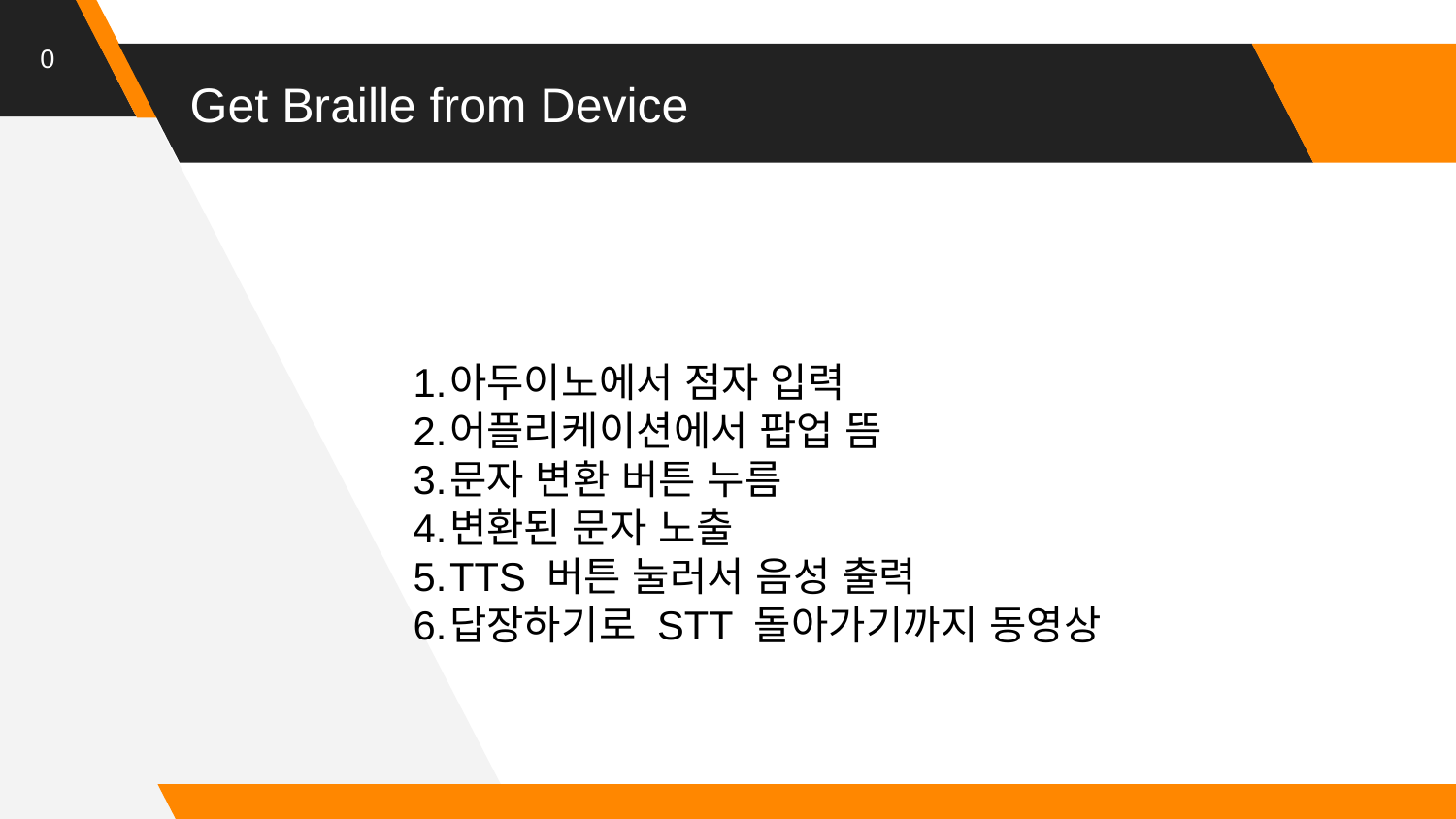

0
# Get Braille from Device
아두이노에서 점자 입력
어플리케이션에서 팝업 뜸
문자 변환 버튼 누름
변환된 문자 노출
TTS 버튼 눌러서 음성 출력
답장하기로 STT 돌아가기까지 동영상